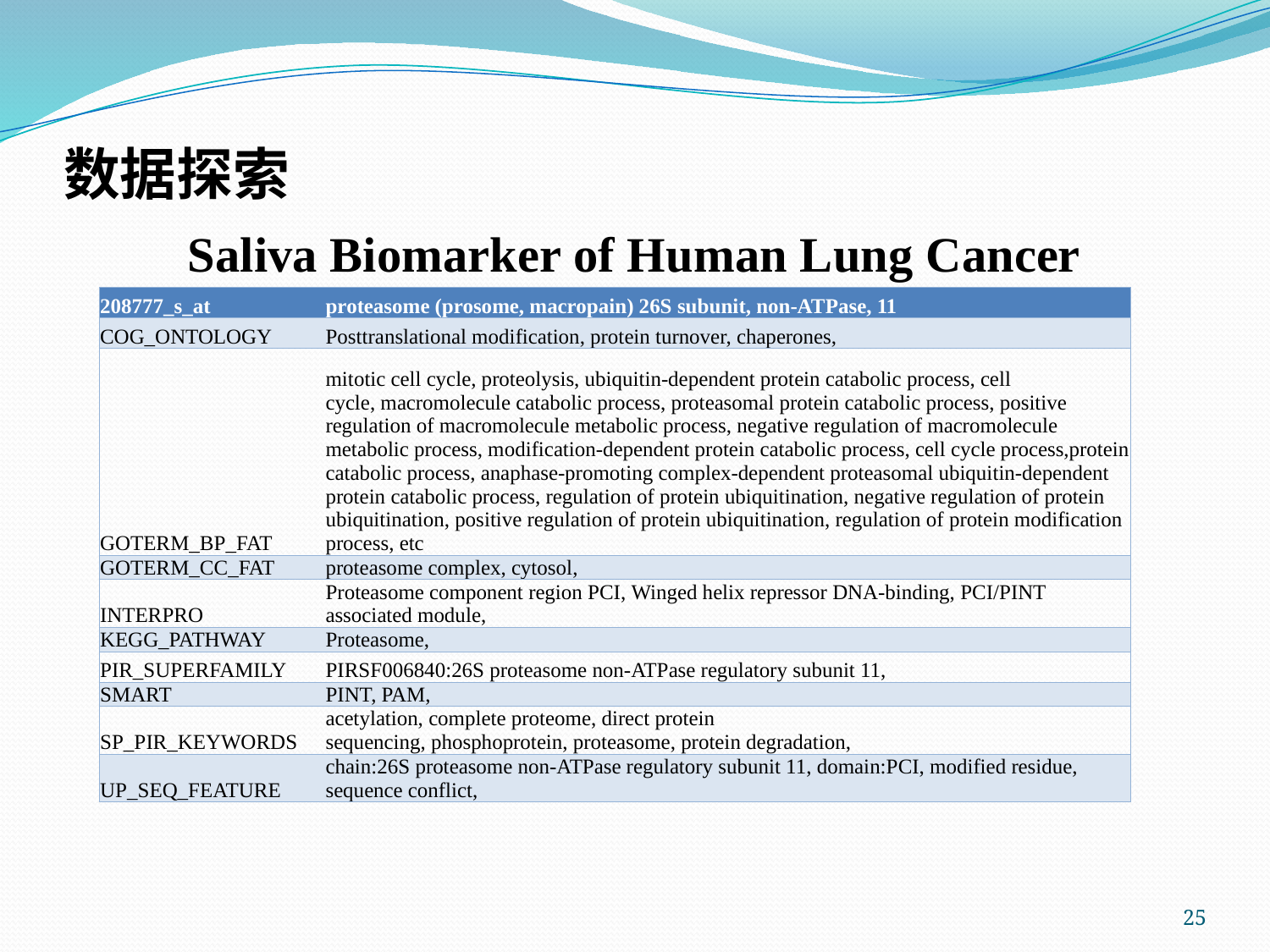

# 数据探索
Saliva Biomarker of Human Lung Cancer
| 208777\_s\_at | proteasome (prosome, macropain) 26S subunit, non-ATPase, 11 |
| --- | --- |
| COG\_ONTOLOGY | Posttranslational modification, protein turnover, chaperones, |
| GOTERM\_BP\_FAT | mitotic cell cycle, proteolysis, ubiquitin-dependent protein catabolic process, cell cycle, macromolecule catabolic process, proteasomal protein catabolic process, positive regulation of macromolecule metabolic process, negative regulation of macromolecule metabolic process, modification-dependent protein catabolic process, cell cycle process,protein catabolic process, anaphase-promoting complex-dependent proteasomal ubiquitin-dependent protein catabolic process, regulation of protein ubiquitination, negative regulation of protein ubiquitination, positive regulation of protein ubiquitination, regulation of protein modification process, etc |
| GOTERM\_CC\_FAT | proteasome complex, cytosol, |
| INTERPRO | Proteasome component region PCI, Winged helix repressor DNA-binding, PCI/PINT associated module, |
| KEGG\_PATHWAY | Proteasome, |
| PIR\_SUPERFAMILY | PIRSF006840:26S proteasome non-ATPase regulatory subunit 11, |
| SMART | PINT, PAM, |
| SP\_PIR\_KEYWORDS | acetylation, complete proteome, direct protein sequencing, phosphoprotein, proteasome, protein degradation, |
| UP\_SEQ\_FEATURE | chain:26S proteasome non-ATPase regulatory subunit 11, domain:PCI, modified residue, sequence conflict, |
25